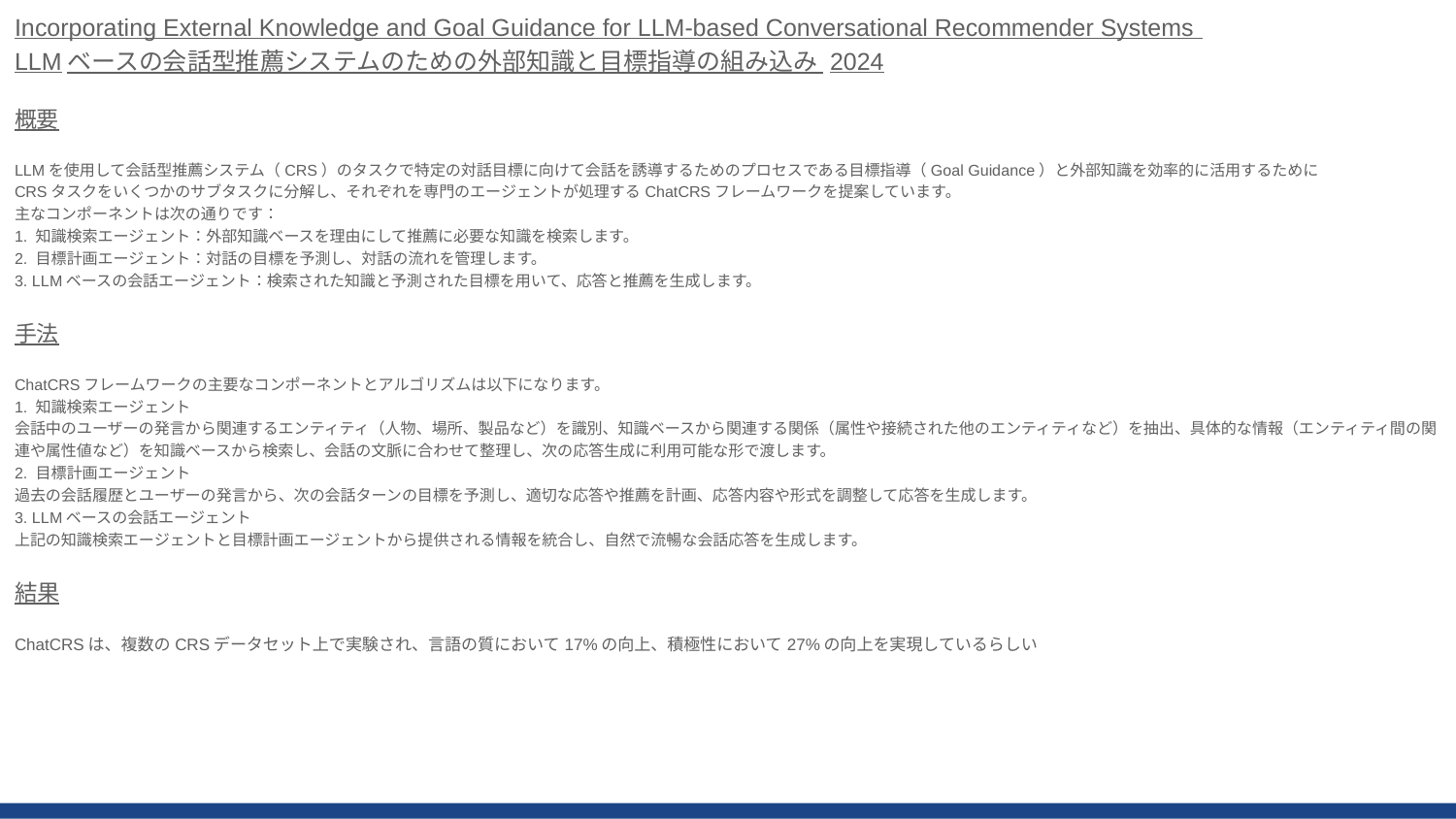

Incorporating External Knowledge and Goal Guidance for LLM-based Conversational Recommender Systems
LLMベースの会話型推薦システムのための外部知識と目標指導の組み込み 2024
概要
LLMを使用して会話型推薦システム（CRS）のタスクで特定の対話目標に向けて会話を誘導するためのプロセスである目標指導（Goal Guidance）と外部知識を効率的に活用するために
CRSタスクをいくつかのサブタスクに分解し、それぞれを専門のエージェントが処理するChatCRSフレームワークを提案しています。
主なコンポーネントは次の通りです：
1. 知識検索エージェント：外部知識ベースを理由にして推薦に必要な知識を検索します。
2. 目標計画エージェント：対話の目標を予測し、対話の流れを管理します。
3. LLMベースの会話エージェント：検索された知識と予測された目標を用いて、応答と推薦を生成します。
手法
ChatCRSフレームワークの主要なコンポーネントとアルゴリズムは以下になります。
1. 知識検索エージェント
会話中のユーザーの発言から関連するエンティティ（人物、場所、製品など）を識別、知識ベースから関連する関係（属性や接続された他のエンティティなど）を抽出、具体的な情報（エンティティ間の関連や属性値など）を知識ベースから検索し、会話の文脈に合わせて整理し、次の応答生成に利用可能な形で渡します。
2. 目標計画エージェント
過去の会話履歴とユーザーの発言から、次の会話ターンの目標を予測し、適切な応答や推薦を計画、応答内容や形式を調整して応答を生成します。
3. LLMベースの会話エージェント
上記の知識検索エージェントと目標計画エージェントから提供される情報を統合し、自然で流暢な会話応答を生成します。
結果
ChatCRSは、複数のCRSデータセット上で実験され、言語の質において17%の向上、積極性において27%の向上を実現しているらしい